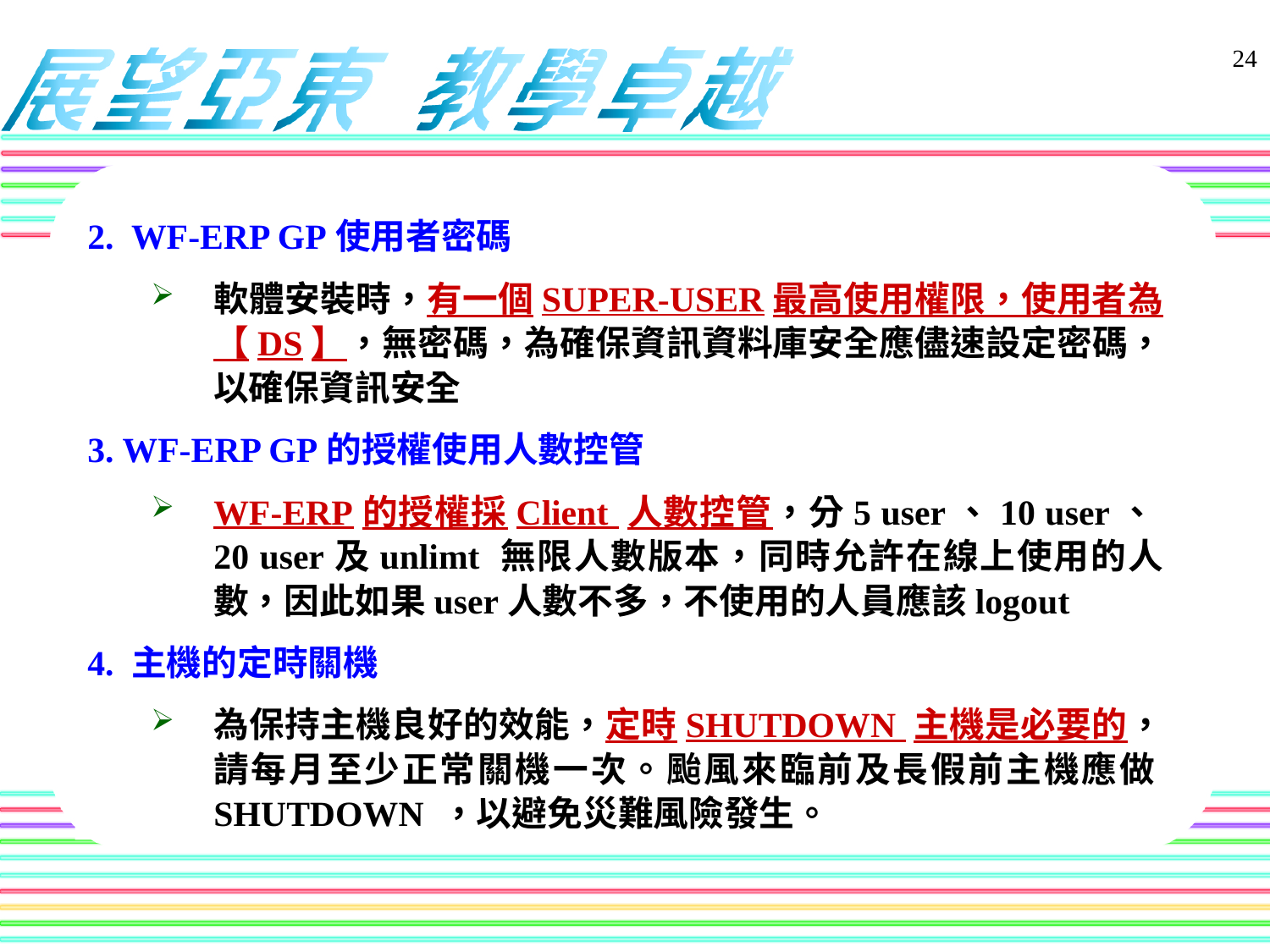

2.  WF-ERP GP使用者密碼
軟體安裝時，有一個SUPER-USER最高使用權限，使用者為【DS】，無密碼，為確保資訊資料庫安全應儘速設定密碼，以確保資訊安全
3. WF-ERP GP的授權使用人數控管
WF-ERP的授權採Client 人數控管，分5 user、10 user、20 user及unlimt 無限人數版本，同時允許在線上使用的人數，因此如果user人數不多，不使用的人員應該logout
4. 主機的定時關機
為保持主機良好的效能，定時SHUTDOWN 主機是必要的，請每月至少正常關機一次。颱風來臨前及長假前主機應做SHUTDOWN ，以避免災難風險發生。